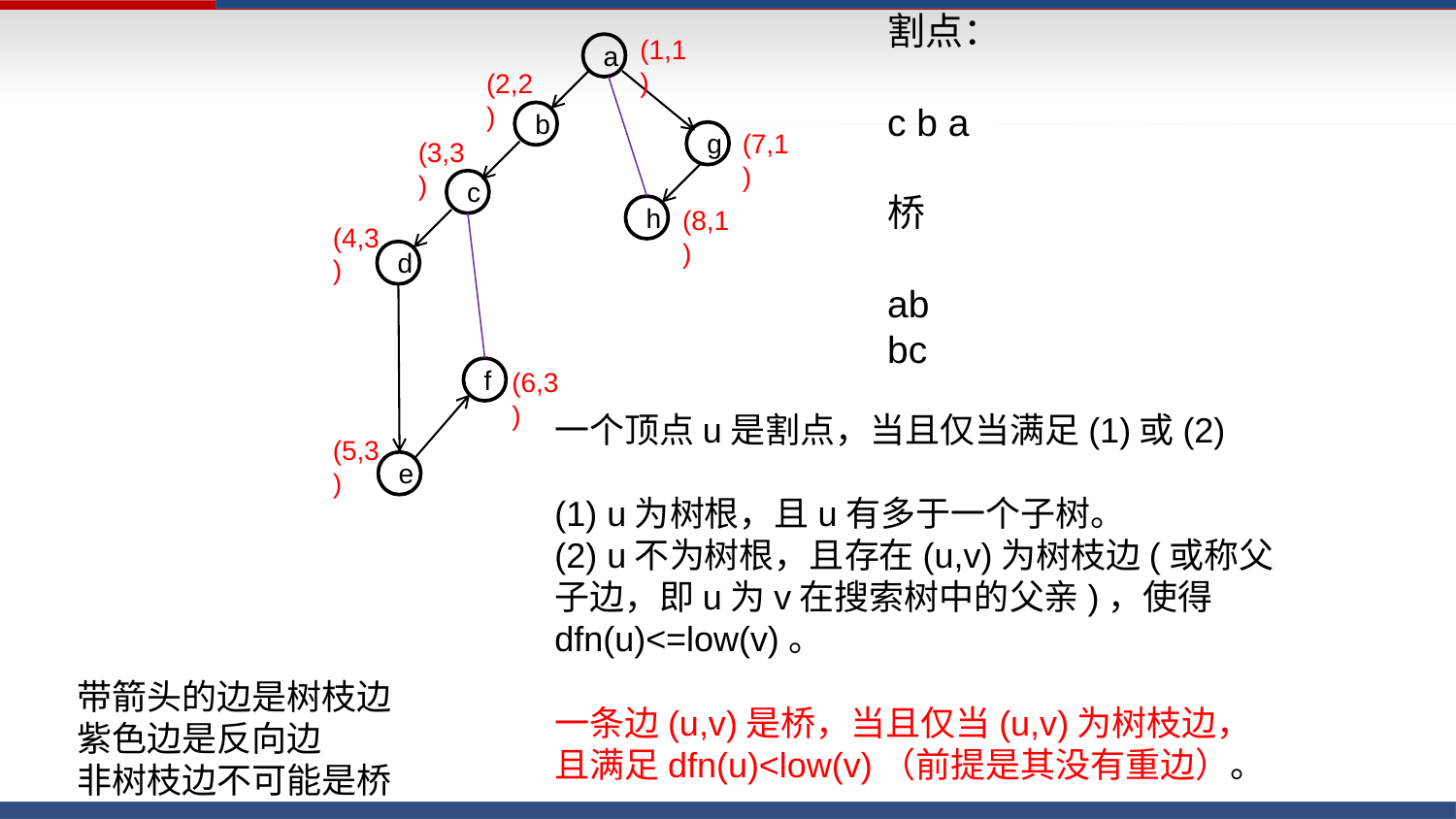

割点：

c b a

桥

ab
bc

(1,1)
a
(2,2)
b
(7,1)
g
(3,3)
c
(8,1)
h
(4,3)
d
f
(6,3)
一个顶点u是割点，当且仅当满足(1)或(2)
(1) u为树根，且u有多于一个子树。
(2) u不为树根，且存在(u,v)为树枝边(或称父子边，即u为v在搜索树中的父亲)，使得dfn(u)<=low(v)。

一条边(u,v)是桥，当且仅当(u,v)为树枝边，且满足dfn(u)<low(v)（前提是其没有重边）。
(5,3)
e
带箭头的边是树枝边
紫色边是反向边
非树枝边不可能是桥